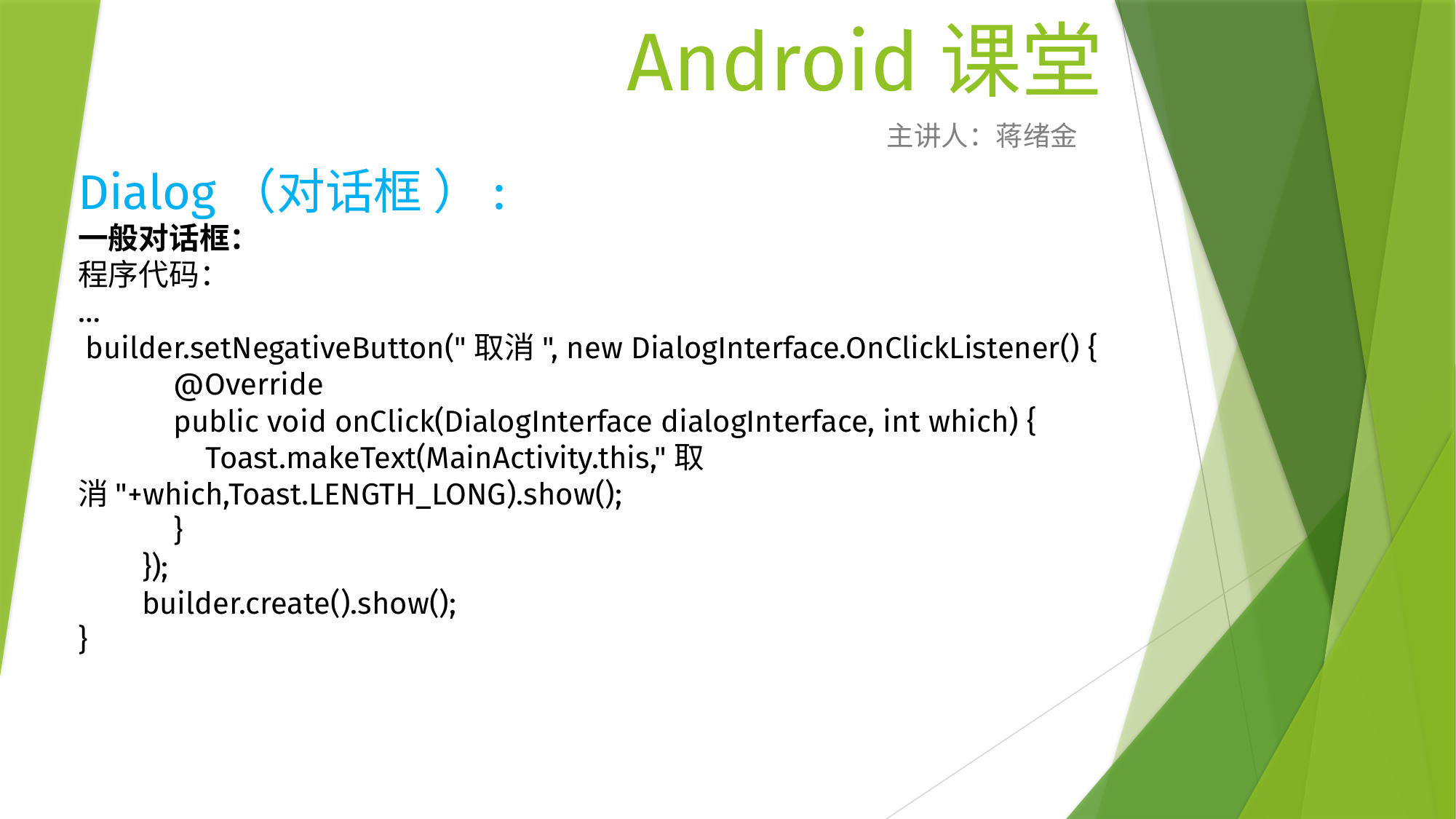

# Android课堂
主讲人：蒋绪金
Dialog（对话框 ）:
一般对话框：
程序代码：
…
 builder.setNegativeButton("取消", new DialogInterface.OnClickListener() {
            @Override
            public void onClick(DialogInterface dialogInterface, int which) {
                Toast.makeText(MainActivity.this,"取消"+which,Toast.LENGTH_LONG).show();
            }
        });
        builder.create().show();
}